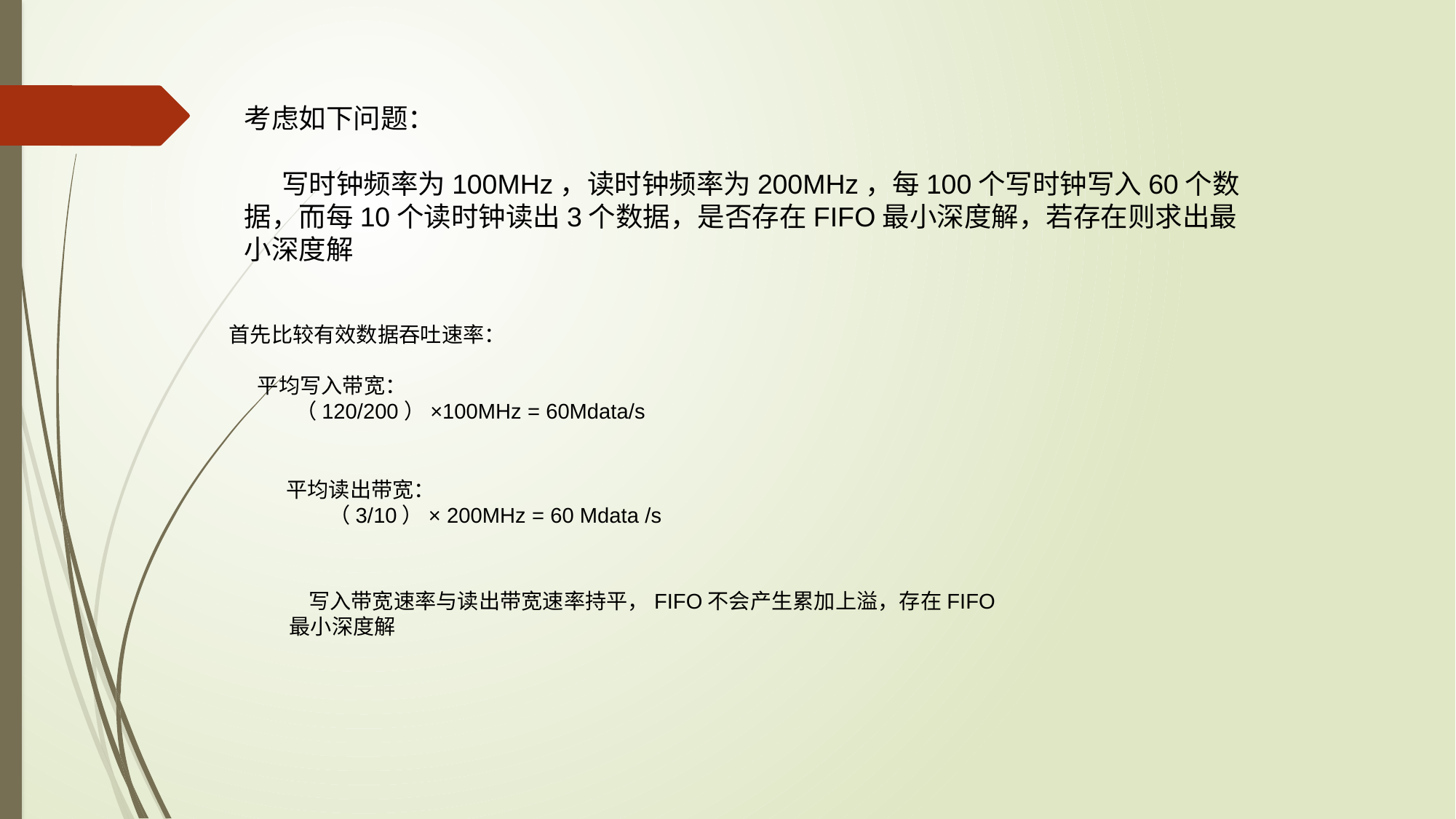

考虑如下问题：

     写时钟频率为100MHz，读时钟频率为200MHz，每100个写时钟写入60个数据，而每10个读时钟读出3个数据，是否存在FIFO最小深度解，若存在则求出最小深度解

首先比较有效数据吞吐速率：

     平均写入带宽：
             （120/200）×100MHz = 60Mdata/s

平均读出带宽：
        （3/10）× 200MHz = 60 Mdata /s

   写入带宽速率与读出带宽速率持平，FIFO不会产生累加上溢，存在FIFO最小深度解